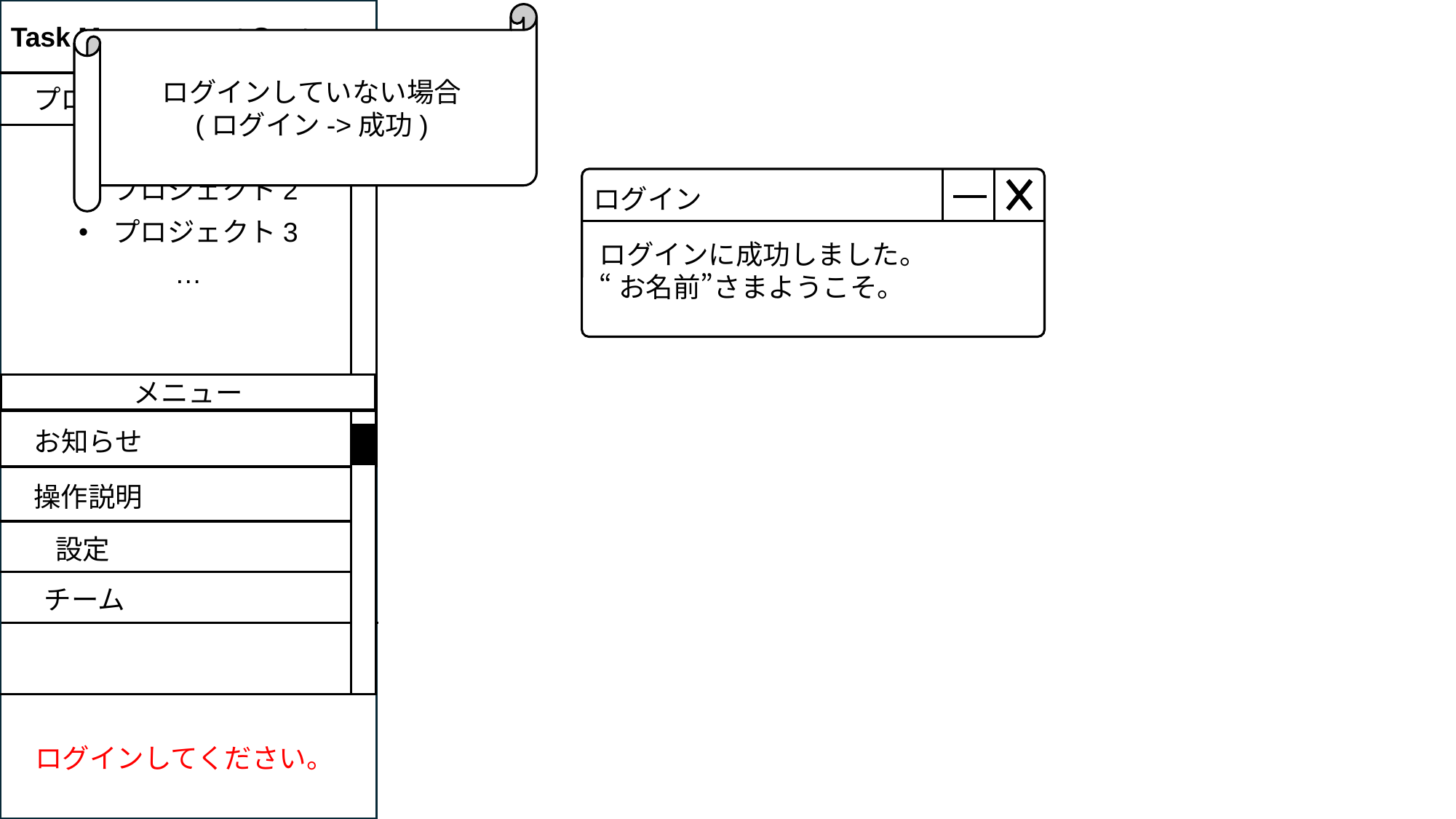

ログインしていない場合
(ログイン->成功)
Task Management System
プロジェクト
プロジェクト1

プロジェクト2

ログイン
プロジェクト3
ログインに成功しました。
“お名前”さまようこそ。
…
メニュー

お知らせ

操作説明
設定
チーム
ログインしてください。